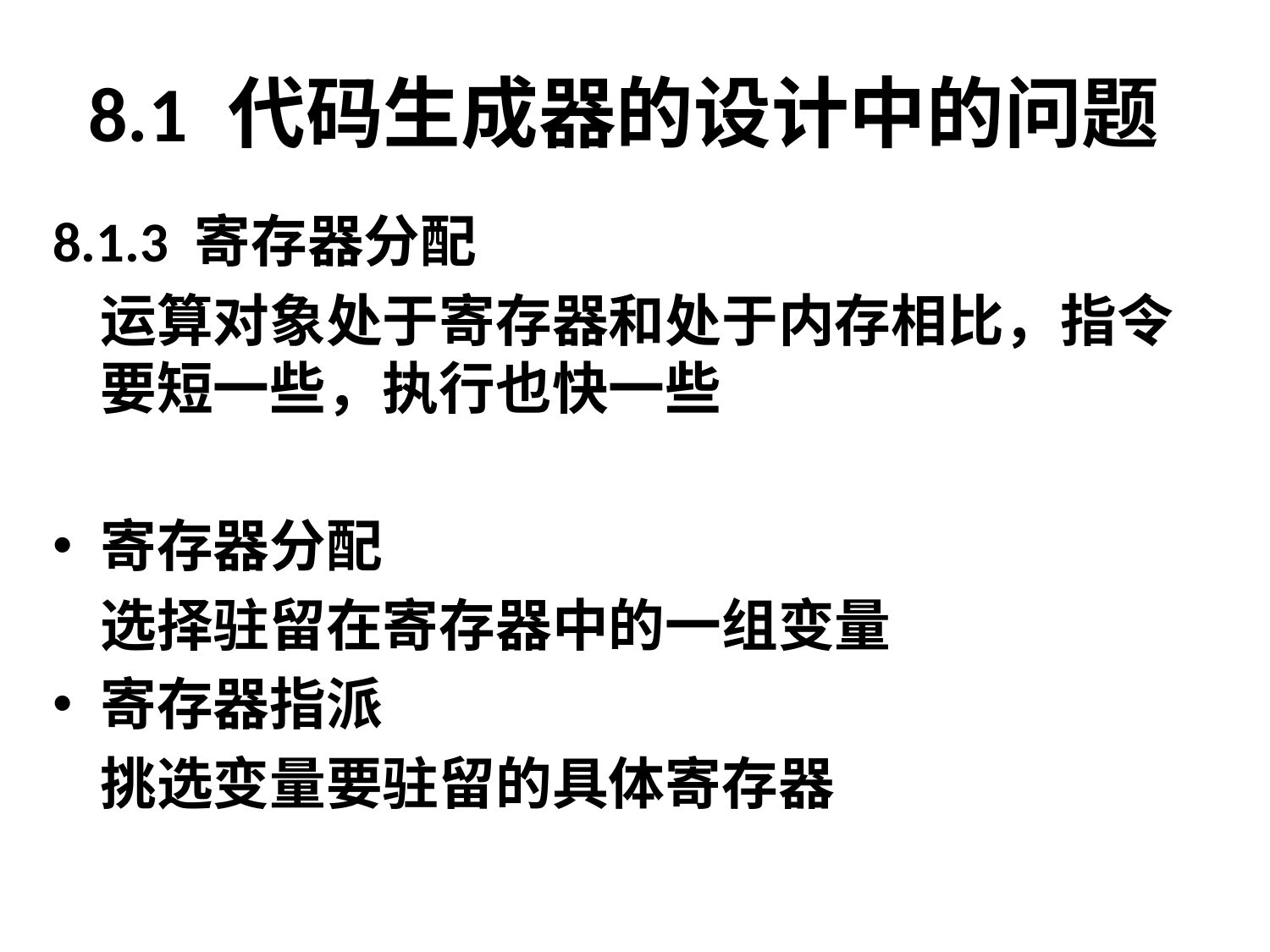

# 8.1 代码生成器的设计中的问题
8.1.3 寄存器分配
	运算对象处于寄存器和处于内存相比，指令要短一些，执行也快一些

寄存器分配
	选择驻留在寄存器中的一组变量
寄存器指派
	挑选变量要驻留的具体寄存器